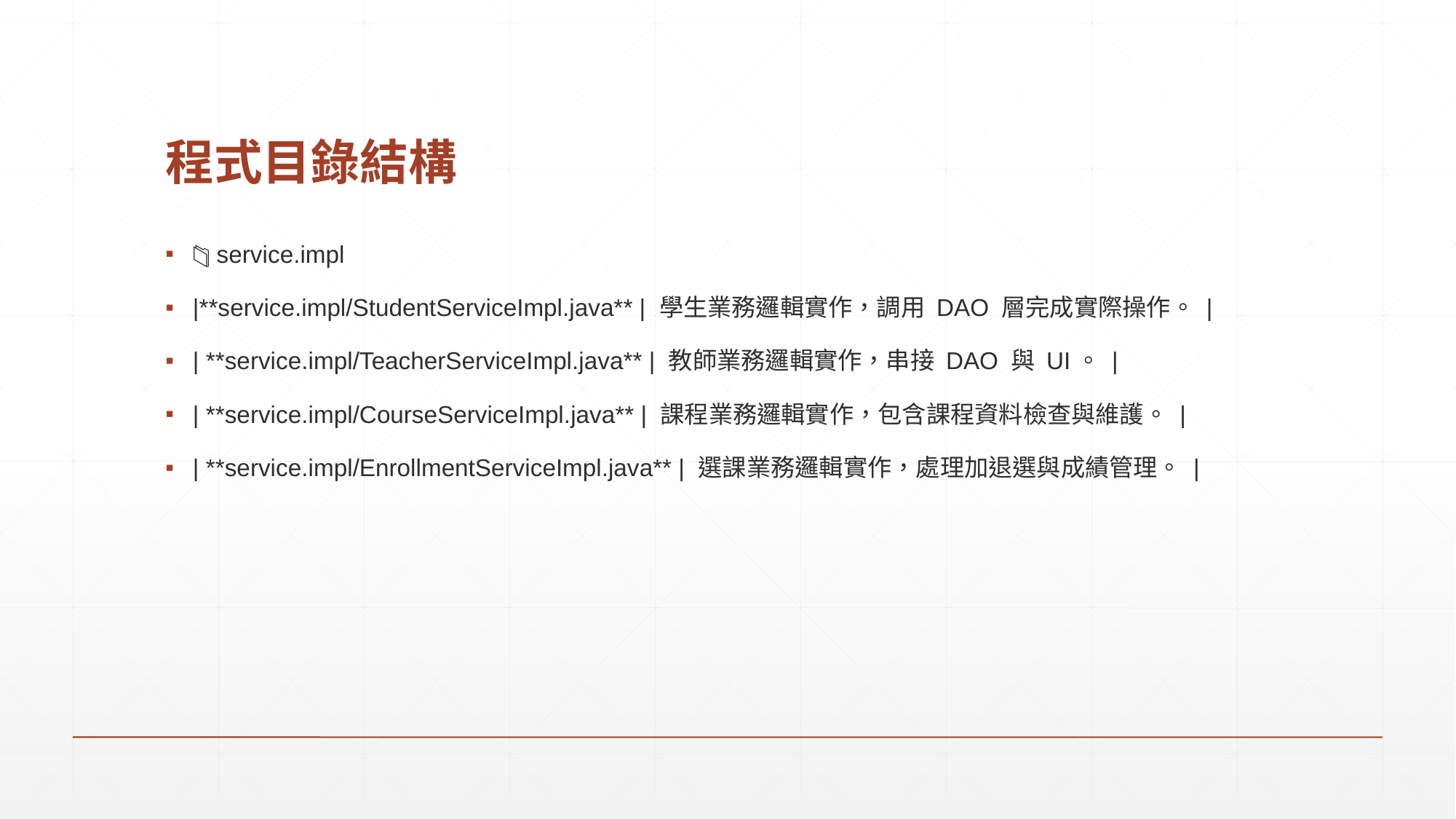

# 程式目錄結構
📁 service.impl
|**service.impl/StudentServiceImpl.java** | 學生業務邏輯實作，調用 DAO 層完成實際操作。 |
| **service.impl/TeacherServiceImpl.java** | 教師業務邏輯實作，串接 DAO 與 UI。 |
| **service.impl/CourseServiceImpl.java** | 課程業務邏輯實作，包含課程資料檢查與維護。 |
| **service.impl/EnrollmentServiceImpl.java** | 選課業務邏輯實作，處理加退選與成績管理。 |